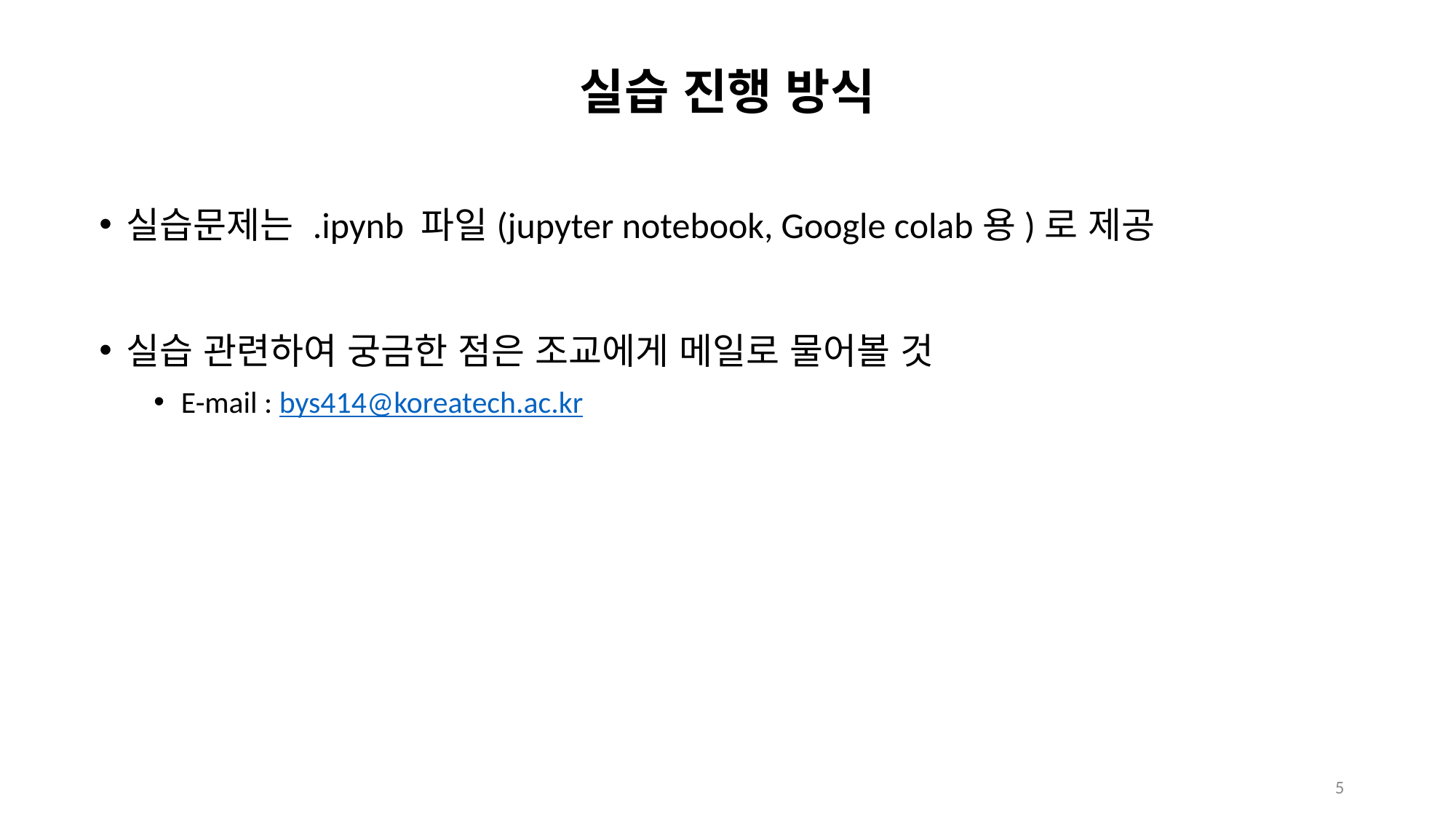

실습 진행 방식
실습문제는 .ipynb 파일(jupyter notebook, Google colab용)로 제공

실습 관련하여 궁금한 점은 조교에게 메일로 물어볼 것
E-mail : bys414@koreatech.ac.kr
5